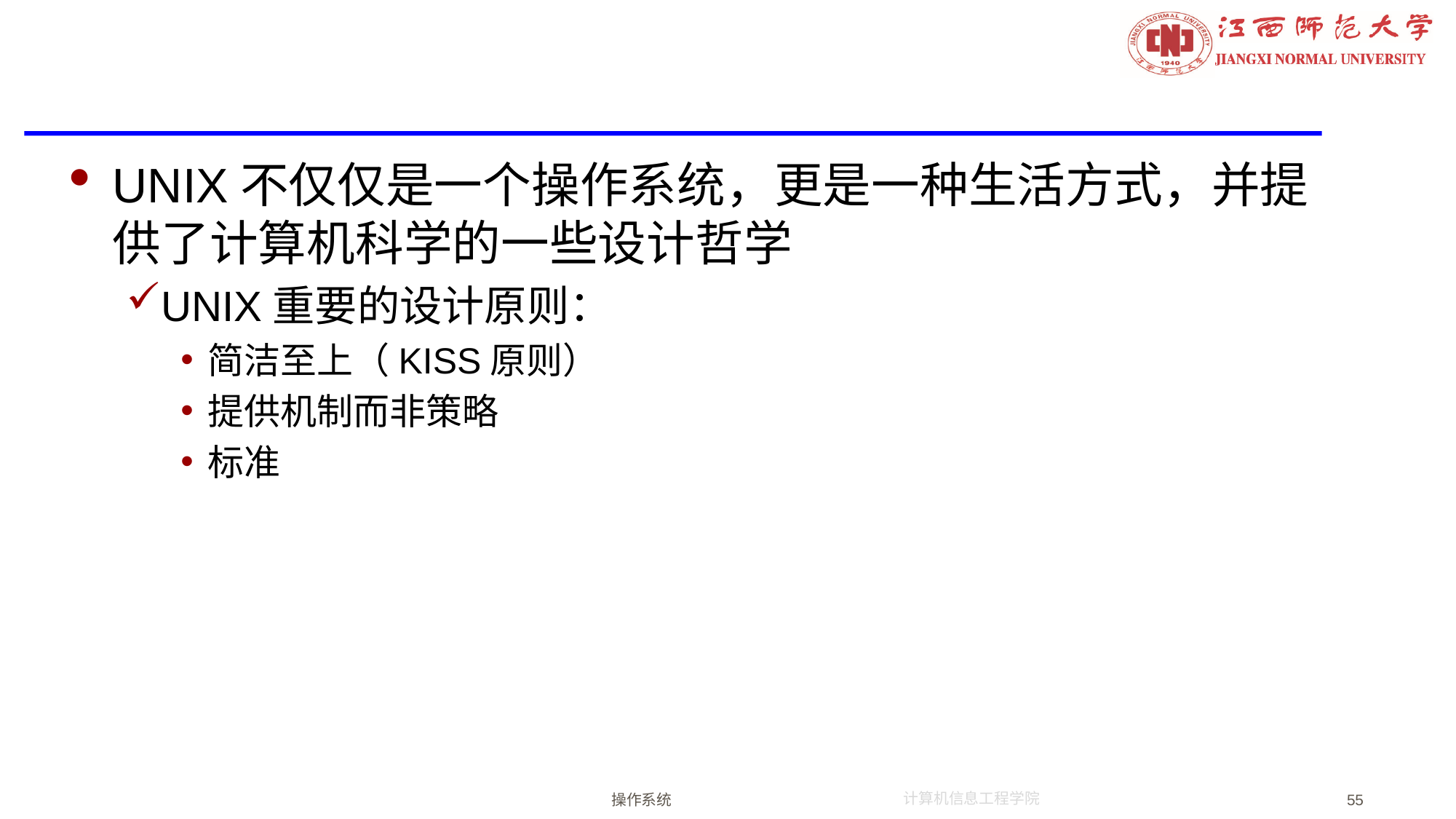

#
UNIX不仅仅是一个操作系统，更是一种生活方式，并提供了计算机科学的一些设计哲学
UNIX重要的设计原则：
简洁至上（KISS原则）
提供机制而非策略
标准

操作系统
55